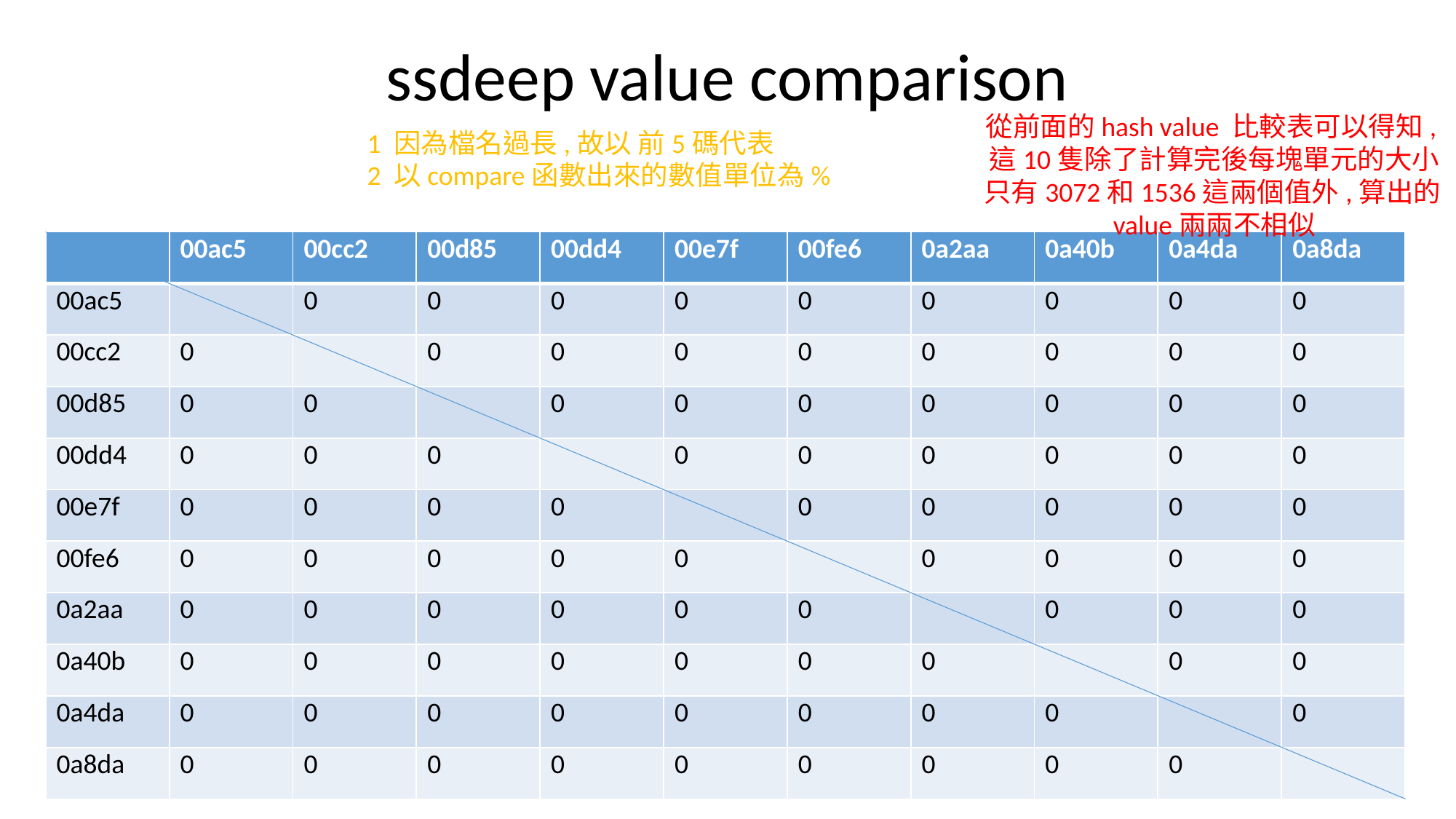

# ssdeep value comparison
從前面的hash value 比較表可以得知,這10隻除了計算完後每塊單元的大小只有3072和1536這兩個值外,算出的value兩兩不相似
1 因為檔名過長,故以 前5碼代表
2 以compare函數出來的數值單位為%
|  | 00ac5 | 00cc2 | 00d85 | 00dd4 | 00e7f | 00fe6 | 0a2aa | 0a40b | 0a4da | 0a8da |
| --- | --- | --- | --- | --- | --- | --- | --- | --- | --- | --- |
| 00ac5 |  | 0 | 0 | 0 | 0 | 0 | 0 | 0 | 0 | 0 |
| 00cc2 | 0 |  | 0 | 0 | 0 | 0 | 0 | 0 | 0 | 0 |
| 00d85 | 0 | 0 |  | 0 | 0 | 0 | 0 | 0 | 0 | 0 |
| 00dd4 | 0 | 0 | 0 |  | 0 | 0 | 0 | 0 | 0 | 0 |
| 00e7f | 0 | 0 | 0 | 0 |  | 0 | 0 | 0 | 0 | 0 |
| 00fe6 | 0 | 0 | 0 | 0 | 0 |  | 0 | 0 | 0 | 0 |
| 0a2aa | 0 | 0 | 0 | 0 | 0 | 0 |  | 0 | 0 | 0 |
| 0a40b | 0 | 0 | 0 | 0 | 0 | 0 | 0 |  | 0 | 0 |
| 0a4da | 0 | 0 | 0 | 0 | 0 | 0 | 0 | 0 |  | 0 |
| 0a8da | 0 | 0 | 0 | 0 | 0 | 0 | 0 | 0 | 0 |  |